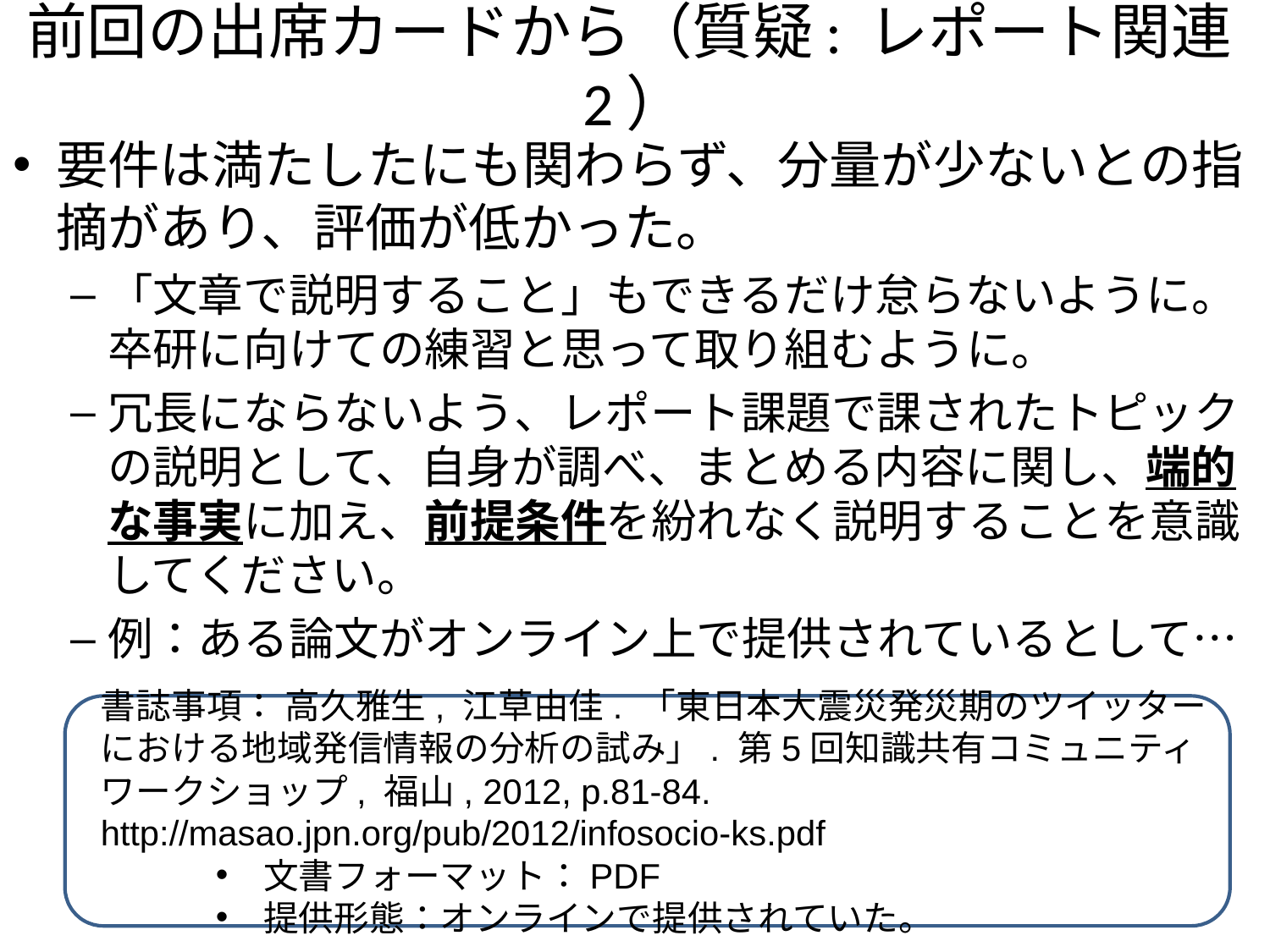

# 前回の出席カードから（質疑: レポート関連2）
要件は満たしたにも関わらず、分量が少ないとの指摘があり、評価が低かった。
「文章で説明すること」もできるだけ怠らないように。卒研に向けての練習と思って取り組むように。
冗長にならないよう、レポート課題で課されたトピックの説明として、自身が調べ、まとめる内容に関し、端的な事実に加え、前提条件を紛れなく説明することを意識してください。
例：ある論文がオンライン上で提供されているとして…
書誌事項： 高久雅生, 江草由佳. 「東日本大震災発災期のツイッターにおける地域発信情報の分析の試み」. 第5回知識共有コミュニティワークショップ, 福山, 2012, p.81-84. http://masao.jpn.org/pub/2012/infosocio-ks.pdf
文書フォーマット：PDF
提供形態：オンラインで提供されていた。
5